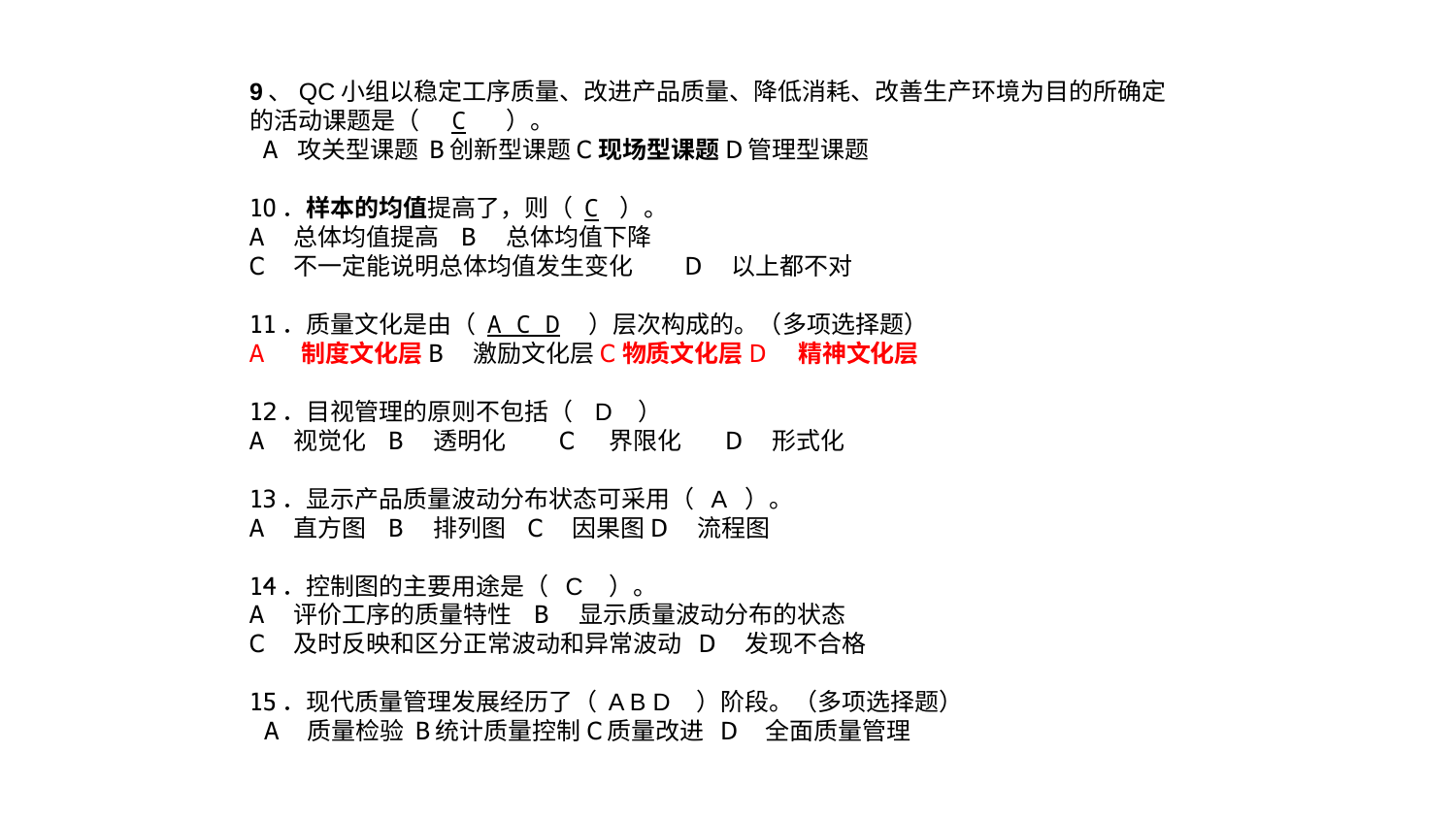

9、QC小组以稳定工序质量、改进产品质量、降低消耗、改善生产环境为目的所确定的活动课题是（     C     ）。
  A  攻关型课题 B创新型课题C现场型课题D管理型课题

10．样本的均值提高了，则（ C  ）。
A　总体均值提高   B　总体均值下降
C　不一定能说明总体均值发生变化  　  D　以上都不对

11．质量文化是由（ A C D   ）层次构成的。（多项选择题）
A　 制度文化层B　激励文化层C物质文化层D　精神文化层

12．目视管理的原则不包括（   D   ）
A　视觉化   B　透明化         C　 界限化       D　形式化

13．显示产品质量波动分布状态可采用（  A  ）。
A　直方图   B　排列图   C　因果图D　流程图

14．控制图的主要用途是（  C   ）。
A　评价工序的质量特性   B　显示质量波动分布的状态
C　及时反映和区分正常波动和异常波动  D　发现不合格

15．现代质量管理发展经历了（ A B D   ）阶段。（多项选择题）
  A   质量检验 B统计质量控制C质量改进  D   全面质量管理